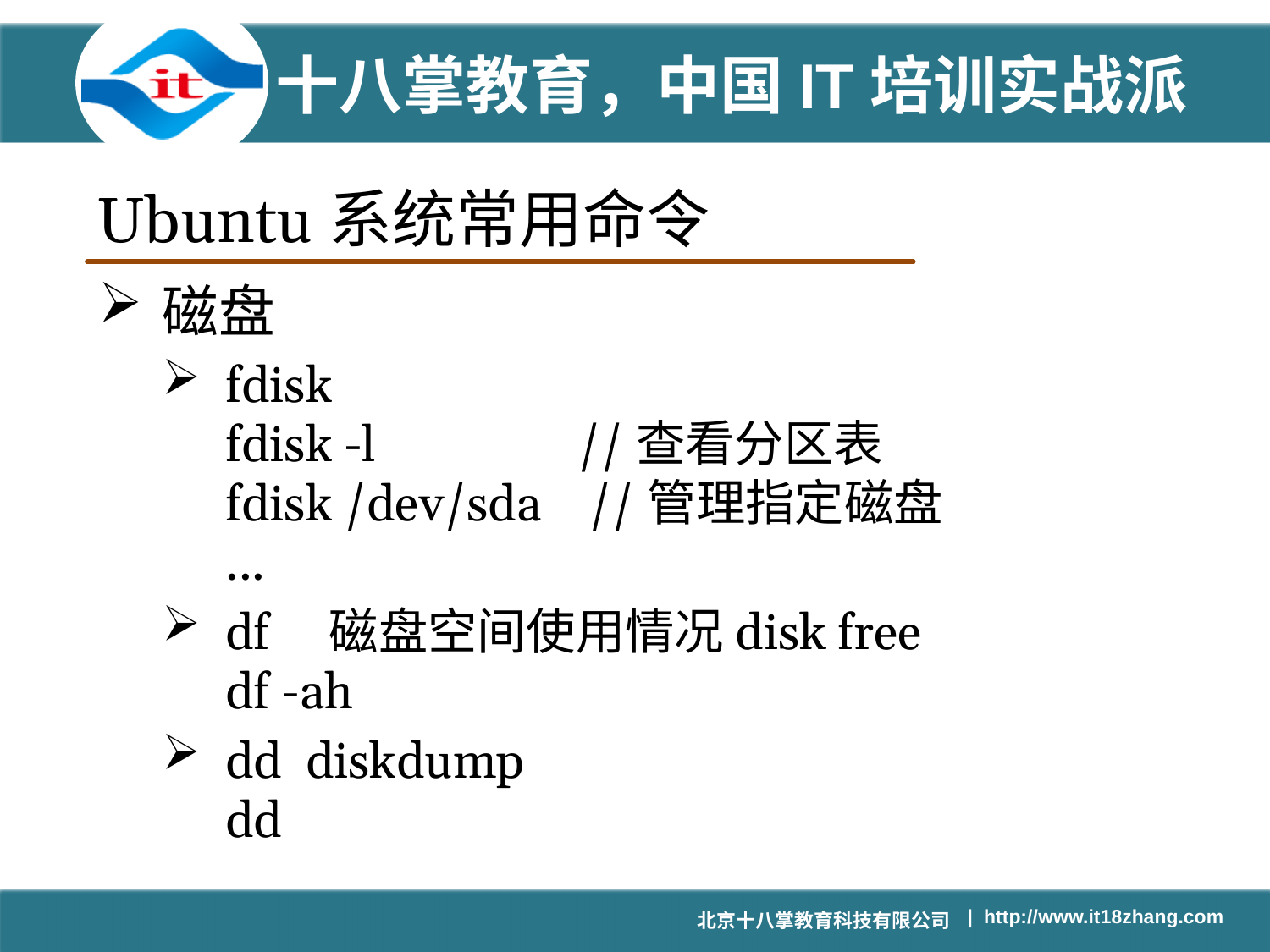

# Ubuntu系统常用命令
磁盘
fdisk
fdisk -l                 //查看分区表
fdisk /dev/sda    //管理指定磁盘
...
df    磁盘空间使用情况disk free
df -ah
dd  diskdump
dd